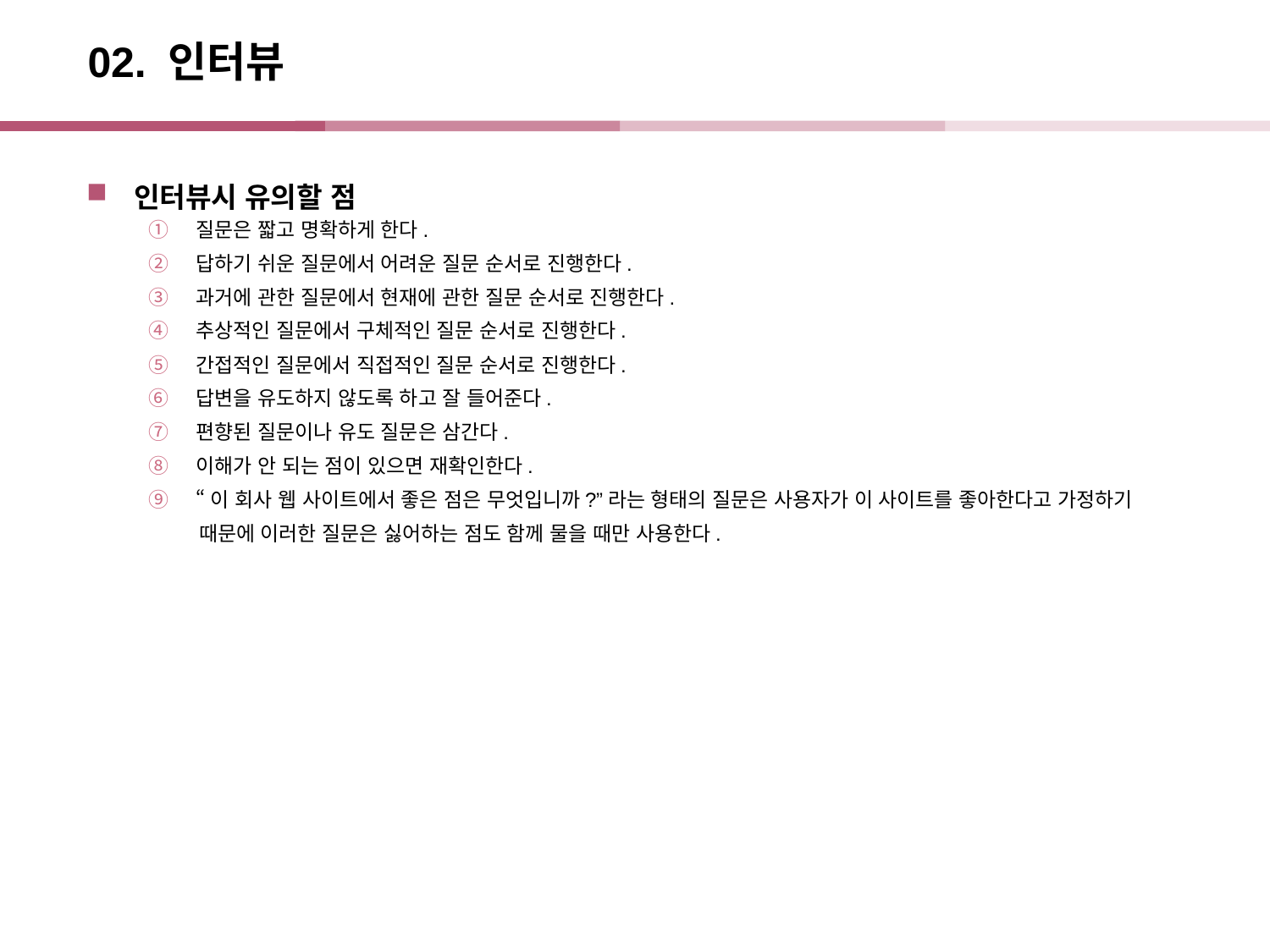

# 02. 인터뷰
인터뷰시 유의할 점
질문은 짧고 명확하게 한다.
답하기 쉬운 질문에서 어려운 질문 순서로 진행한다.
과거에 관한 질문에서 현재에 관한 질문 순서로 진행한다.
추상적인 질문에서 구체적인 질문 순서로 진행한다.
간접적인 질문에서 직접적인 질문 순서로 진행한다.
답변을 유도하지 않도록 하고 잘 들어준다.
편향된 질문이나 유도 질문은 삼간다.
이해가 안 되는 점이 있으면 재확인한다.
“이 회사 웹 사이트에서 좋은 점은 무엇입니까?”라는 형태의 질문은 사용자가 이 사이트를 좋아한다고 가정하기
        때문에 이러한 질문은 싫어하는 점도 함께 물을 때만 사용한다.